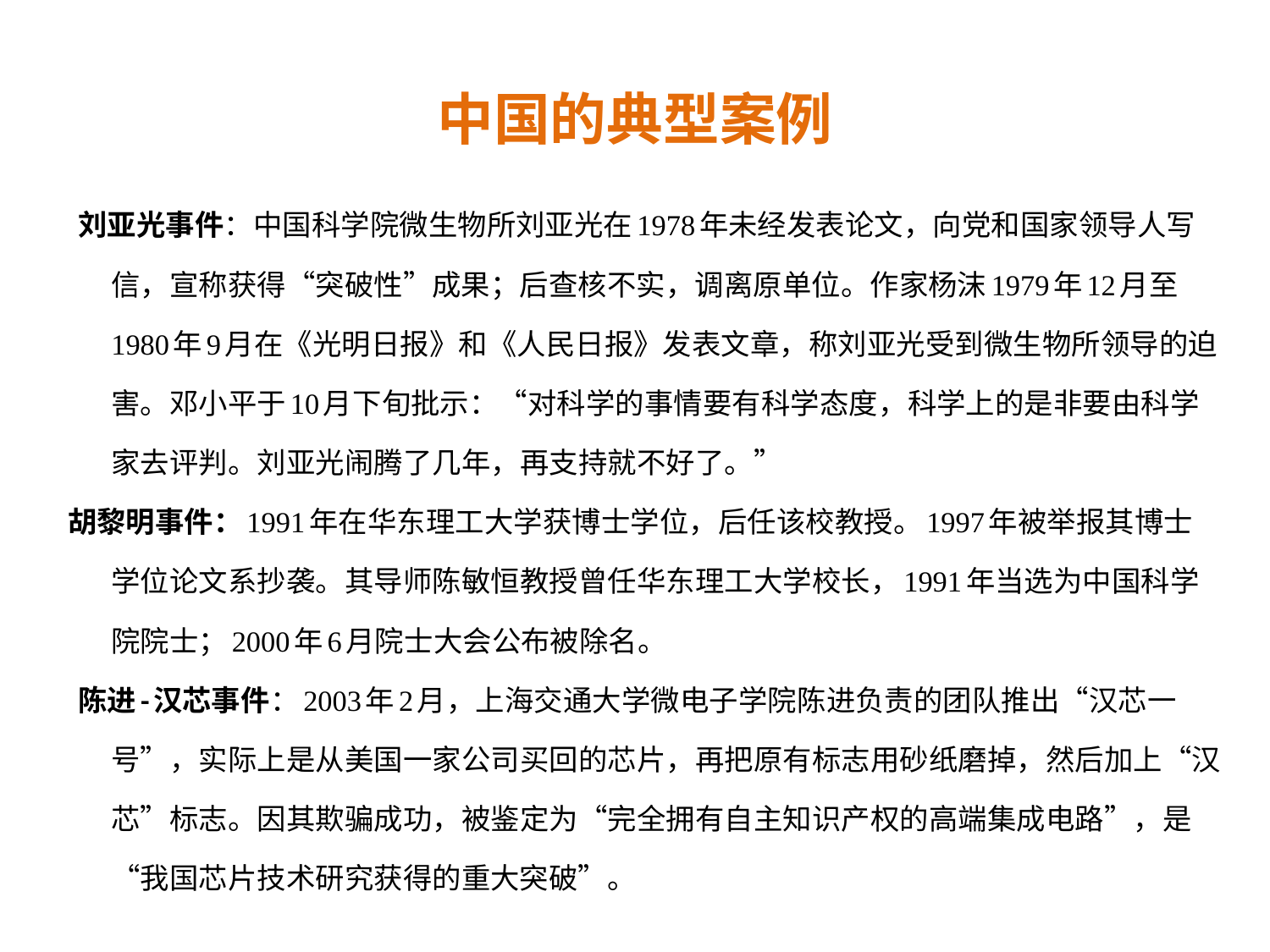

# 中国的典型案例
 刘亚光事件：中国科学院微生物所刘亚光在1978年未经发表论文，向党和国家领导人写信，宣称获得“突破性”成果；后查核不实，调离原单位。作家杨沫1979年12月至1980年9月在《光明日报》和《人民日报》发表文章，称刘亚光受到微生物所领导的迫害。邓小平于10月下旬批示：“对科学的事情要有科学态度，科学上的是非要由科学家去评判。刘亚光闹腾了几年，再支持就不好了。”
胡黎明事件：1991年在华东理工大学获博士学位，后任该校教授。1997年被举报其博士学位论文系抄袭。其导师陈敏恒教授曾任华东理工大学校长，1991年当选为中国科学院院士；2000年6月院士大会公布被除名。
 陈进-汉芯事件：2003年2月，上海交通大学微电子学院陈进负责的团队推出“汉芯一号”，实际上是从美国一家公司买回的芯片，再把原有标志用砂纸磨掉，然后加上“汉芯”标志。因其欺骗成功，被鉴定为“完全拥有自主知识产权的高端集成电路”，是“我国芯片技术研究获得的重大突破”。